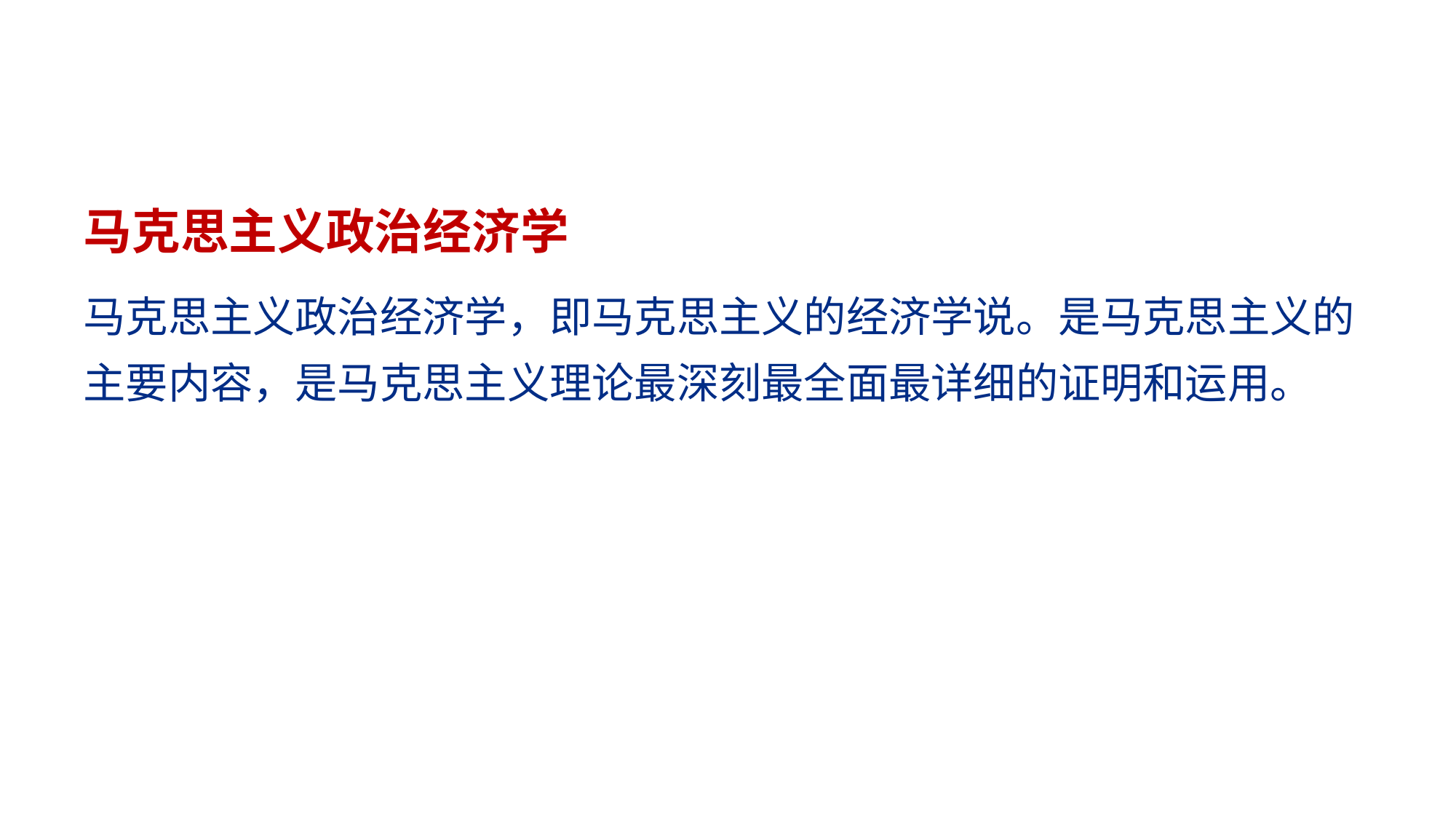

#
马克思主义政治经济学
马克思主义政治经济学，即马克思主义的经济学说。是马克思主义的主要内容，是马克思主义理论最深刻最全面最详细的证明和运用。